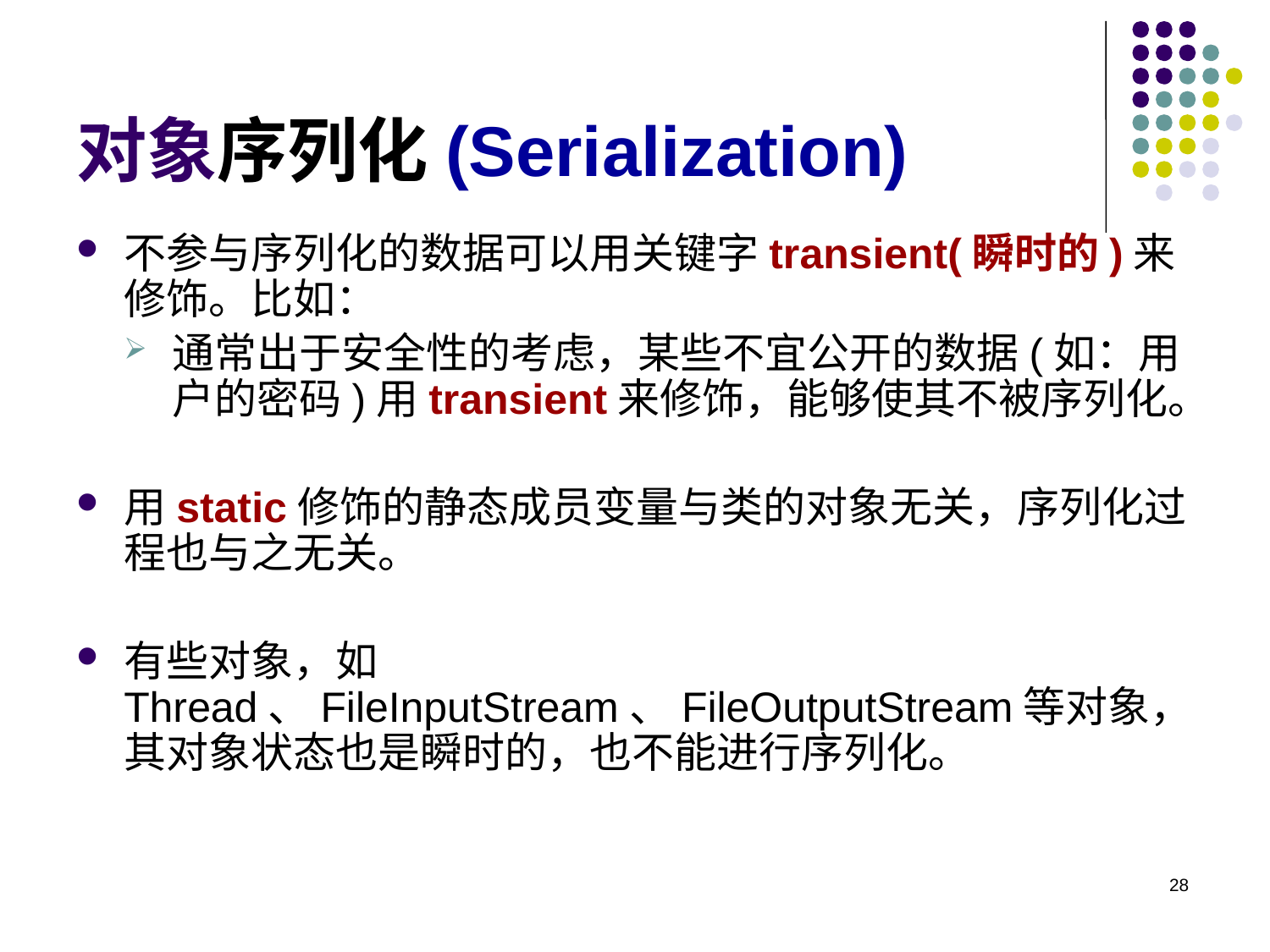

# 对象序列化(Serialization)
不参与序列化的数据可以用关键字transient(瞬时的)来修饰。比如：
通常出于安全性的考虑，某些不宜公开的数据(如：用户的密码)用transient来修饰，能够使其不被序列化。

用static修饰的静态成员变量与类的对象无关，序列化过程也与之无关。

有些对象，如Thread、FileInputStream、FileOutputStream等对象，其对象状态也是瞬时的，也不能进行序列化。
28